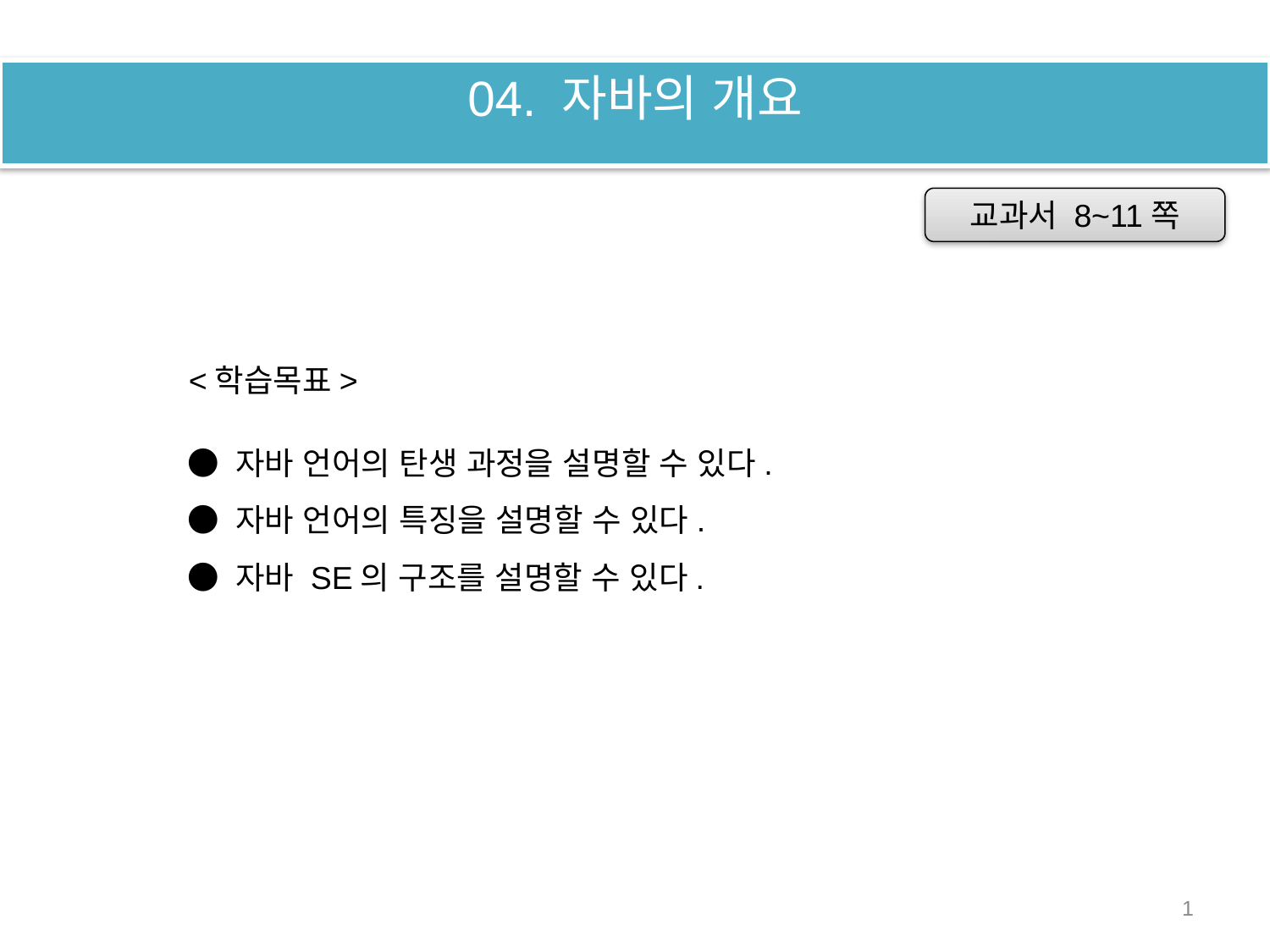

04. 자바의 개요
교과서 8~11쪽
<학습목표>
● 자바 언어의 탄생 과정을 설명할 수 있다.
● 자바 언어의 특징을 설명할 수 있다.
● 자바 SE의 구조를 설명할 수 있다.
1